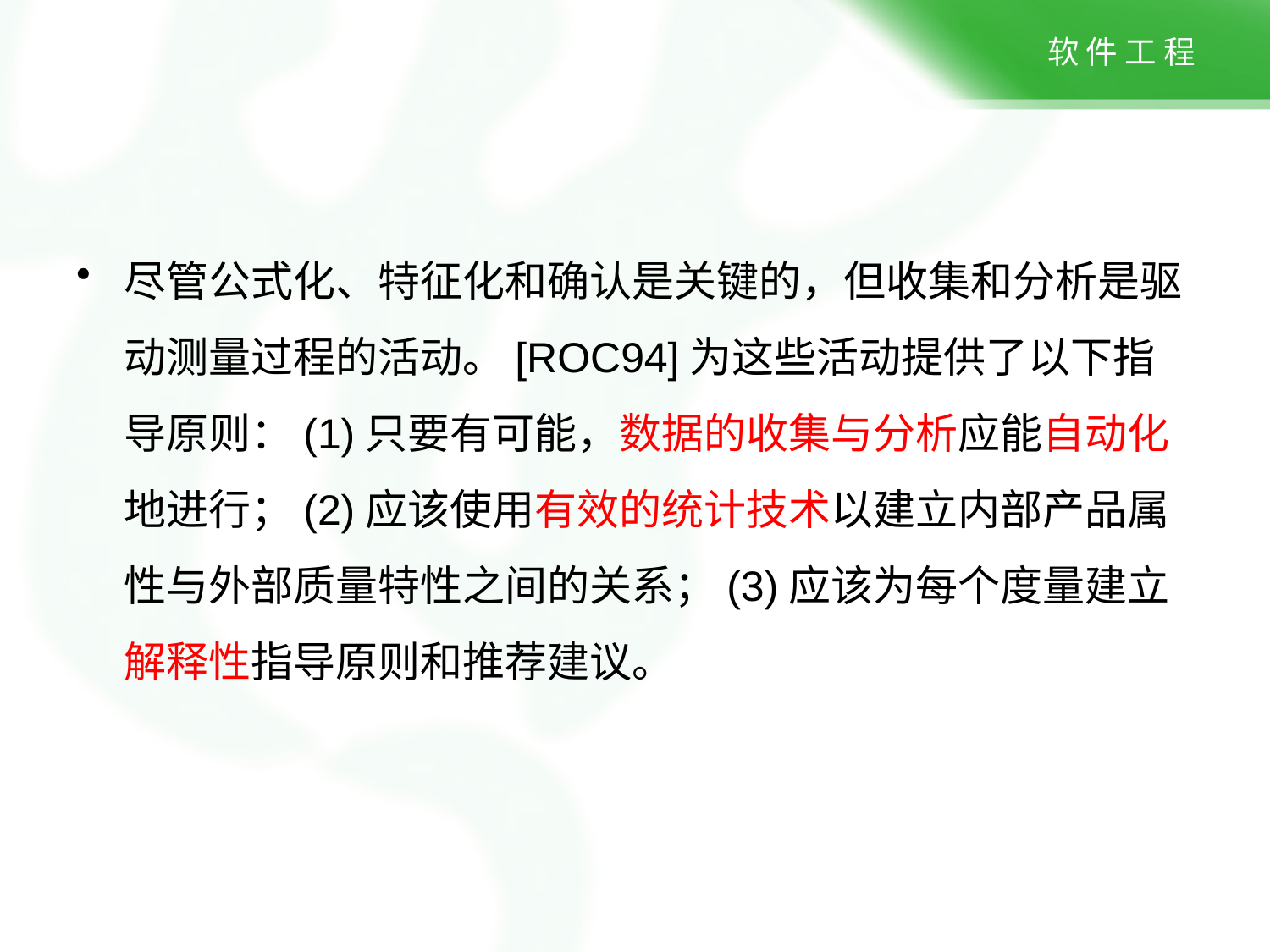

#
尽管公式化、特征化和确认是关键的，但收集和分析是驱动测量过程的活动。[ROC94]为这些活动提供了以下指导原则：(1)只要有可能，数据的收集与分析应能自动化地进行；(2)应该使用有效的统计技术以建立内部产品属性与外部质量特性之间的关系；(3)应该为每个度量建立解释性指导原则和推荐建议。